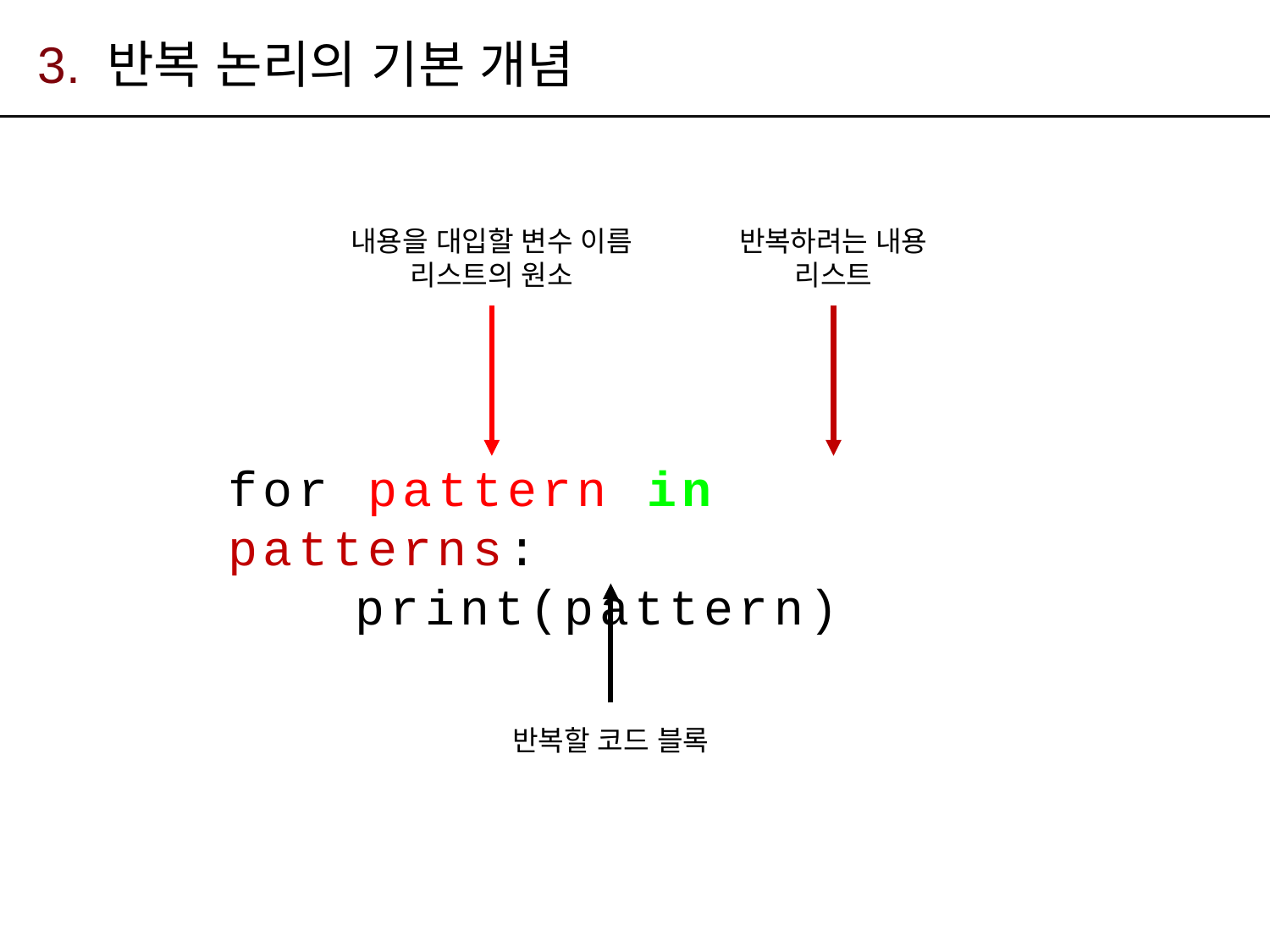

# 3. 반복 논리의 기본 개념
내용을 대입할 변수 이름
리스트의 원소
반복하려는 내용
리스트
for pattern in patterns:
	print(pattern)
반복할 코드 블록